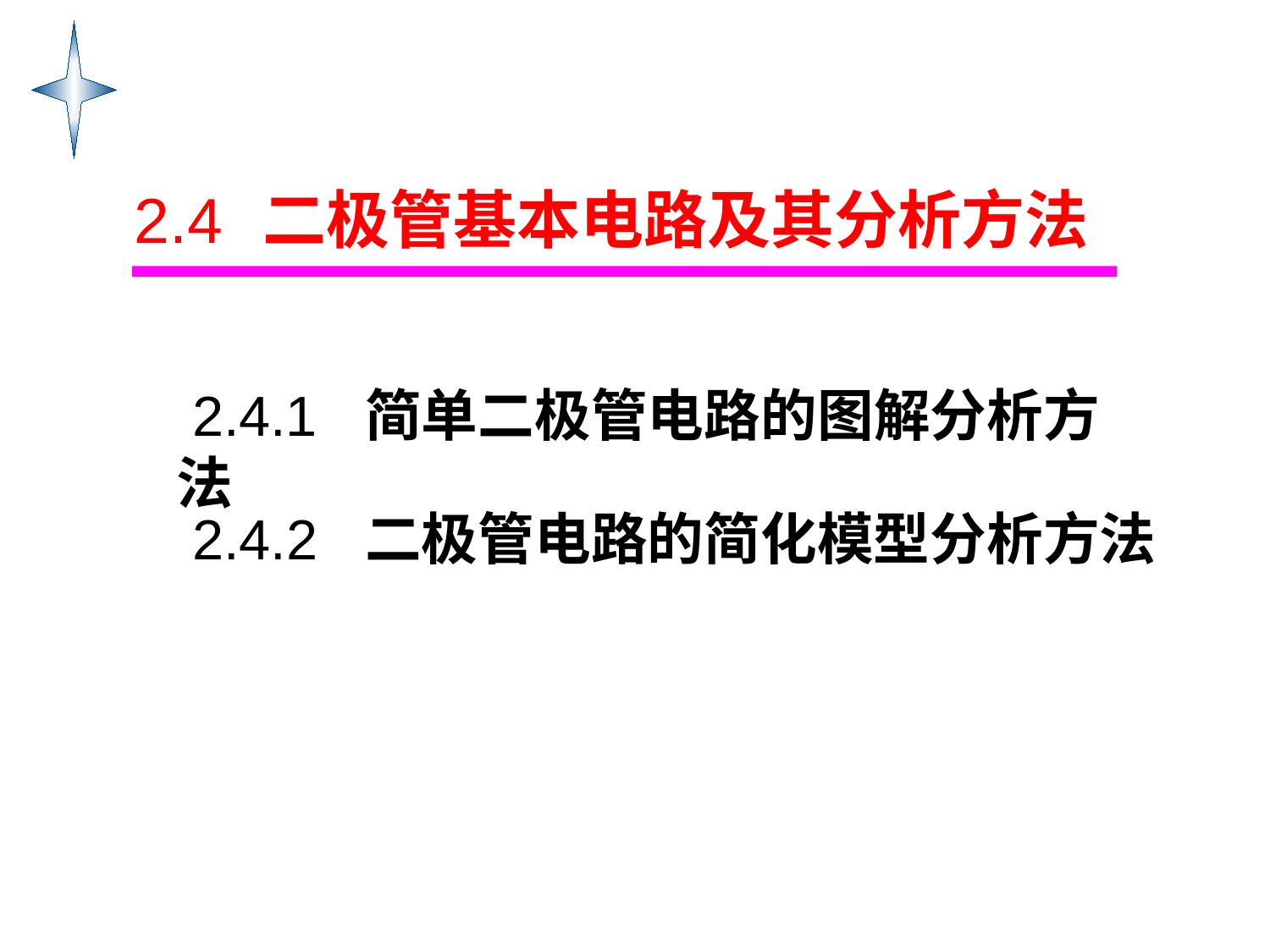

2.4 二极管基本电路及其分析方法

 2.4.1 简单二极管电路的图解分析方法
 2.4.2 二极管电路的简化模型分析方法